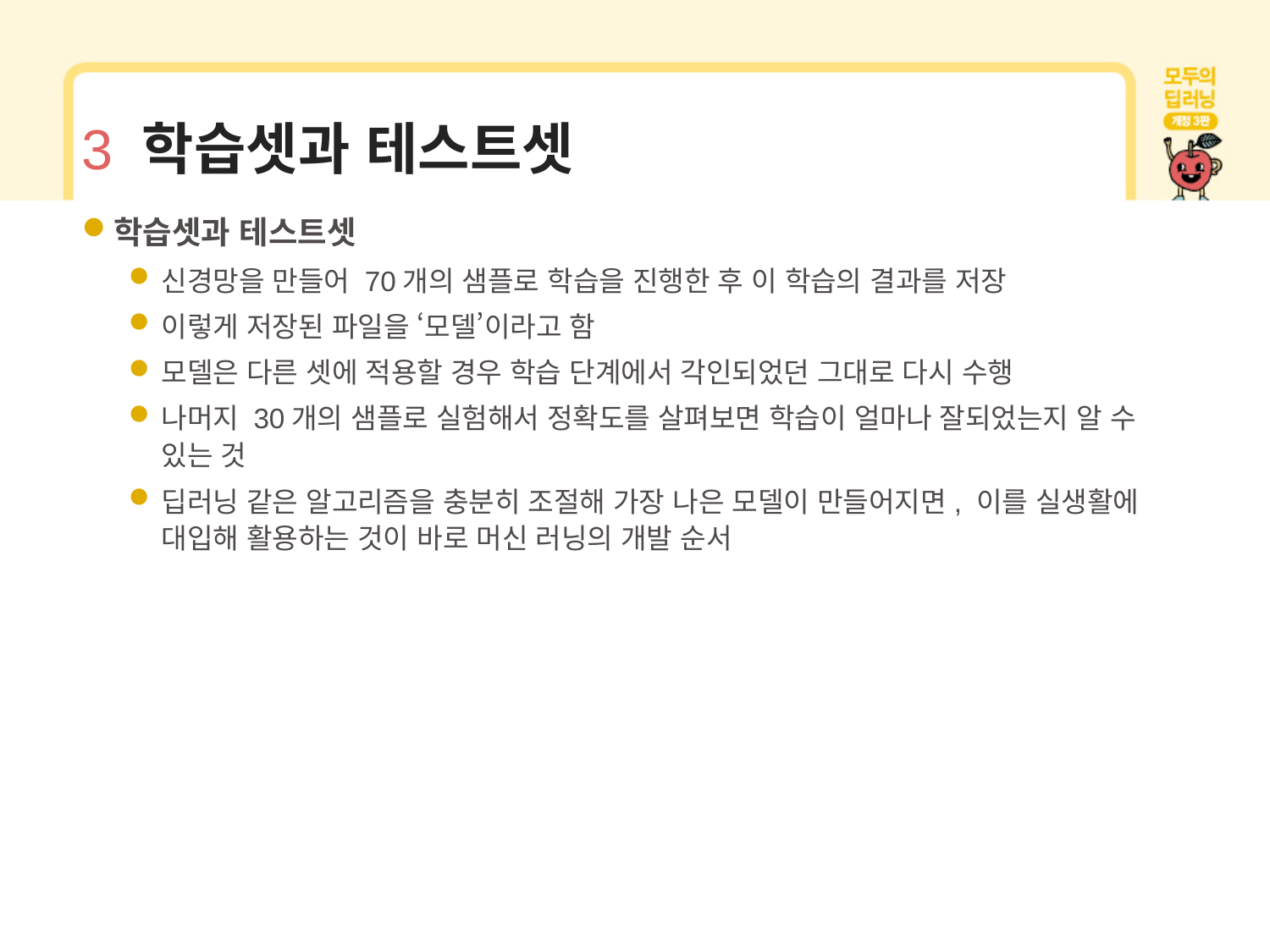

# 3 학습셋과 테스트셋
학습셋과 테스트셋
신경망을 만들어 70개의 샘플로 학습을 진행한 후 이 학습의 결과를 저장
이렇게 저장된 파일을 ‘모델’이라고 함
모델은 다른 셋에 적용할 경우 학습 단계에서 각인되었던 그대로 다시 수행
나머지 30개의 샘플로 실험해서 정확도를 살펴보면 학습이 얼마나 잘되었는지 알 수 있는 것
딥러닝 같은 알고리즘을 충분히 조절해 가장 나은 모델이 만들어지면, 이를 실생활에 대입해 활용하는 것이 바로 머신 러닝의 개발 순서